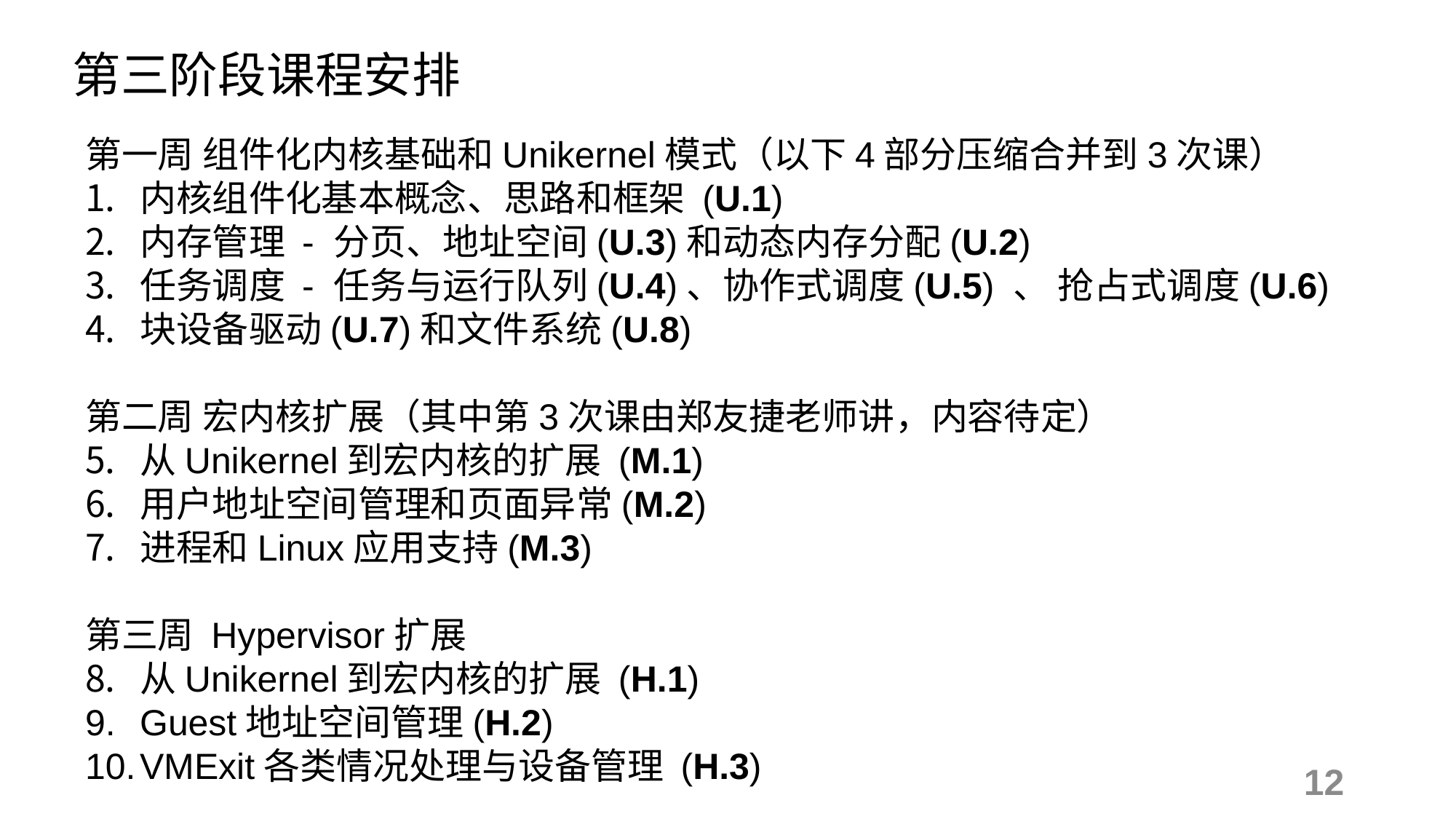

第三阶段课程安排
第一周 组件化内核基础和Unikernel模式（以下4部分压缩合并到3次课）
内核组件化基本概念、思路和框架 (U.1)
内存管理 - 分页、地址空间(U.3)和动态内存分配(U.2)
任务调度 - 任务与运行队列(U.4)、协作式调度(U.5) 、 抢占式调度(U.6)
块设备驱动(U.7)和文件系统(U.8)

第二周 宏内核扩展（其中第3次课由郑友捷老师讲，内容待定）
从Unikernel到宏内核的扩展 (M.1)
用户地址空间管理和页面异常(M.2)
进程和Linux应用支持(M.3)

第三周 Hypervisor扩展
从Unikernel到宏内核的扩展 (H.1)
Guest地址空间管理(H.2)
VMExit各类情况处理与设备管理 (H.3)
12